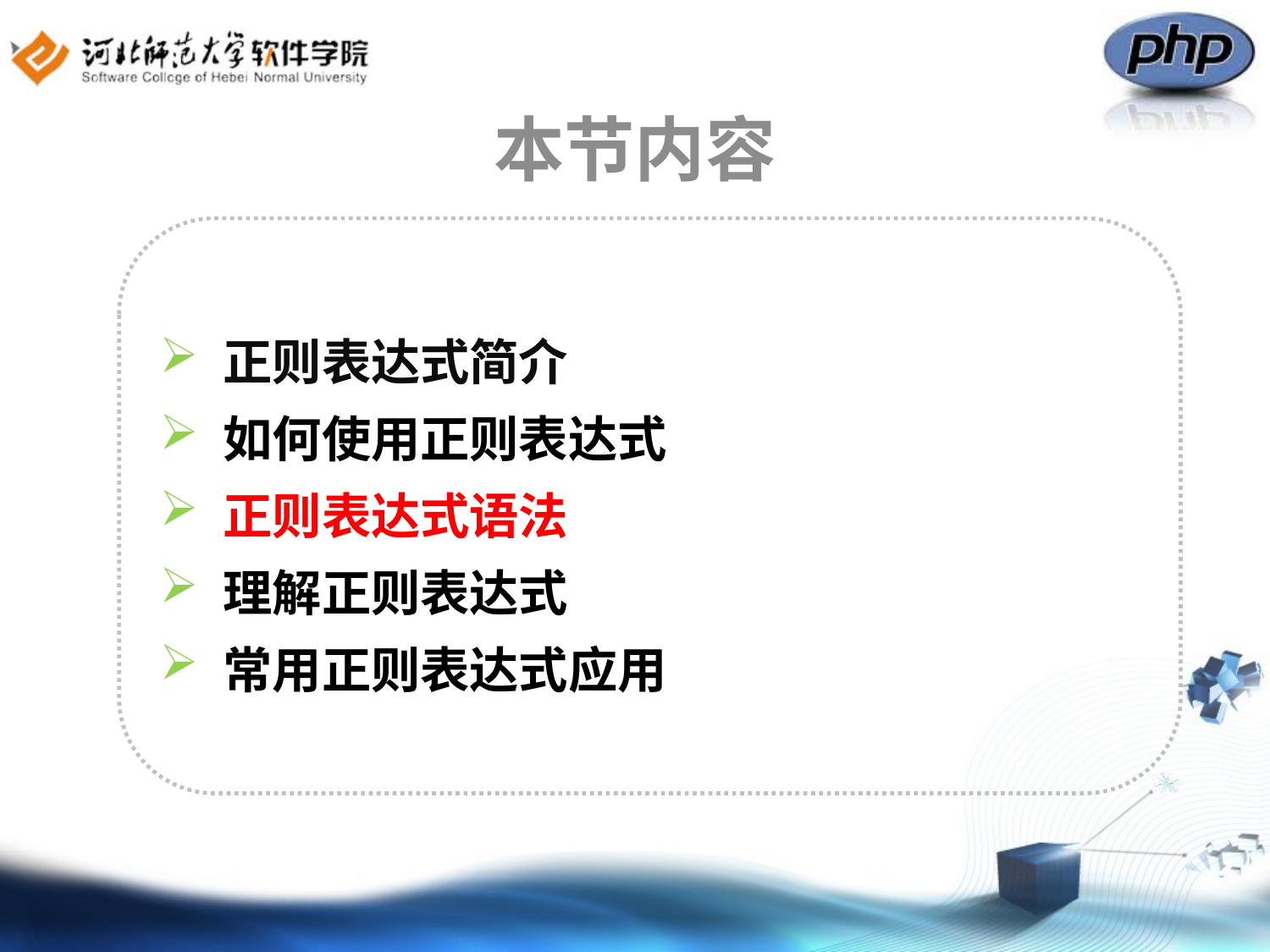

# 本节内容
正则表达式简介
如何使用正则表达式
正则表达式语法
理解正则表达式
常用正则表达式应用